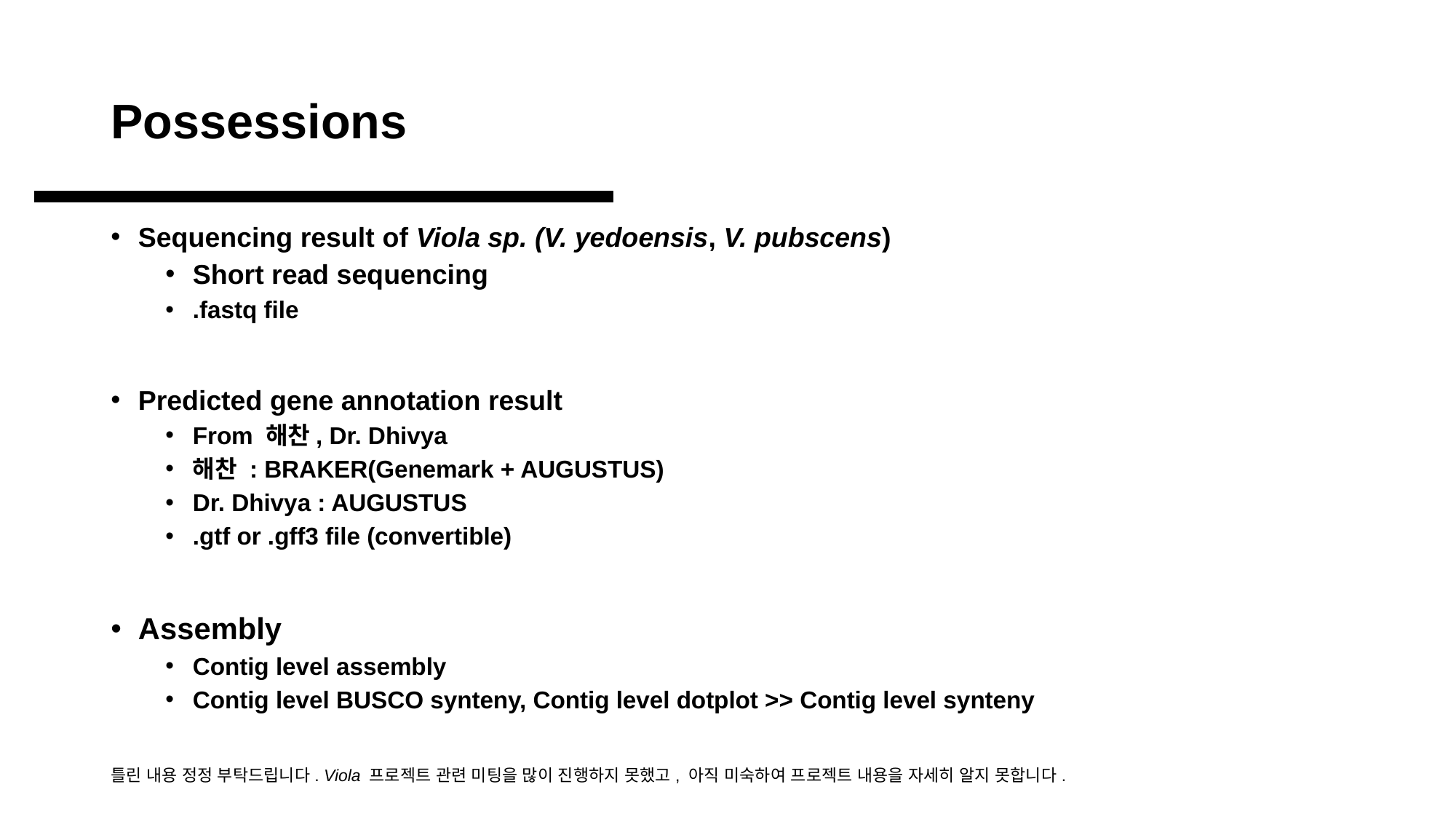

# Possessions
Sequencing result of Viola sp. (V. yedoensis, V. pubscens)
Short read sequencing
.fastq file

Predicted gene annotation result
From 해찬, Dr. Dhivya
해찬 : BRAKER(Genemark + AUGUSTUS)
Dr. Dhivya : AUGUSTUS
.gtf or .gff3 file (convertible)

Assembly
Contig level assembly
Contig level BUSCO synteny, Contig level dotplot >> Contig level synteny

틀린 내용 정정 부탁드립니다. Viola 프로젝트 관련 미팅을 많이 진행하지 못했고, 아직 미숙하여 프로젝트 내용을 자세히 알지 못합니다.